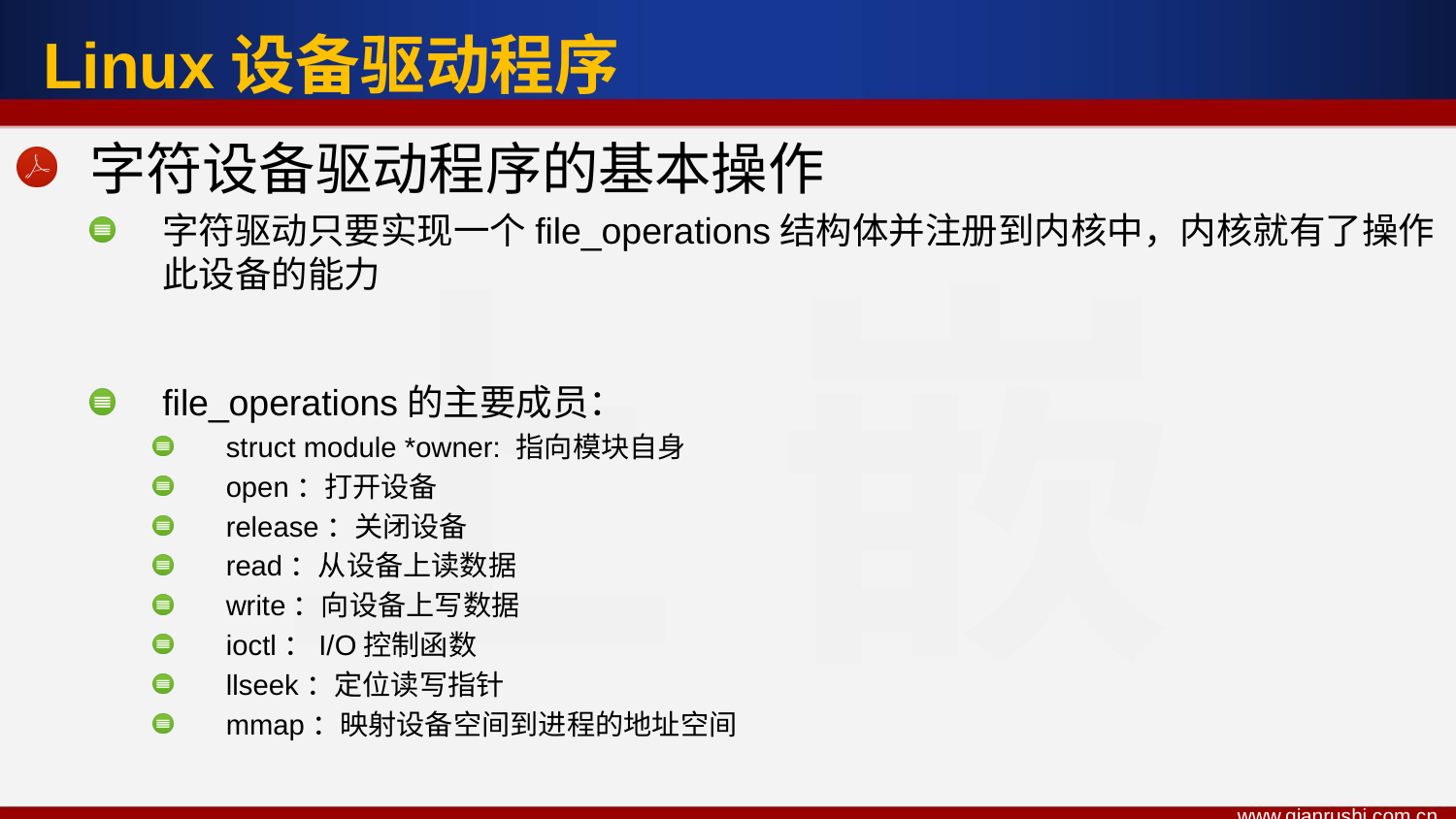

Linux设备驱动程序
字符设备驱动程序的基本操作
字符驱动只要实现一个file_operations结构体并注册到内核中，内核就有了操作此设备的能力

file_operations的主要成员：
struct module *owner: 指向模块自身
open：打开设备
release：关闭设备
read：从设备上读数据
write：向设备上写数据
ioctl：I/O控制函数
llseek：定位读写指针
mmap：映射设备空间到进程的地址空间